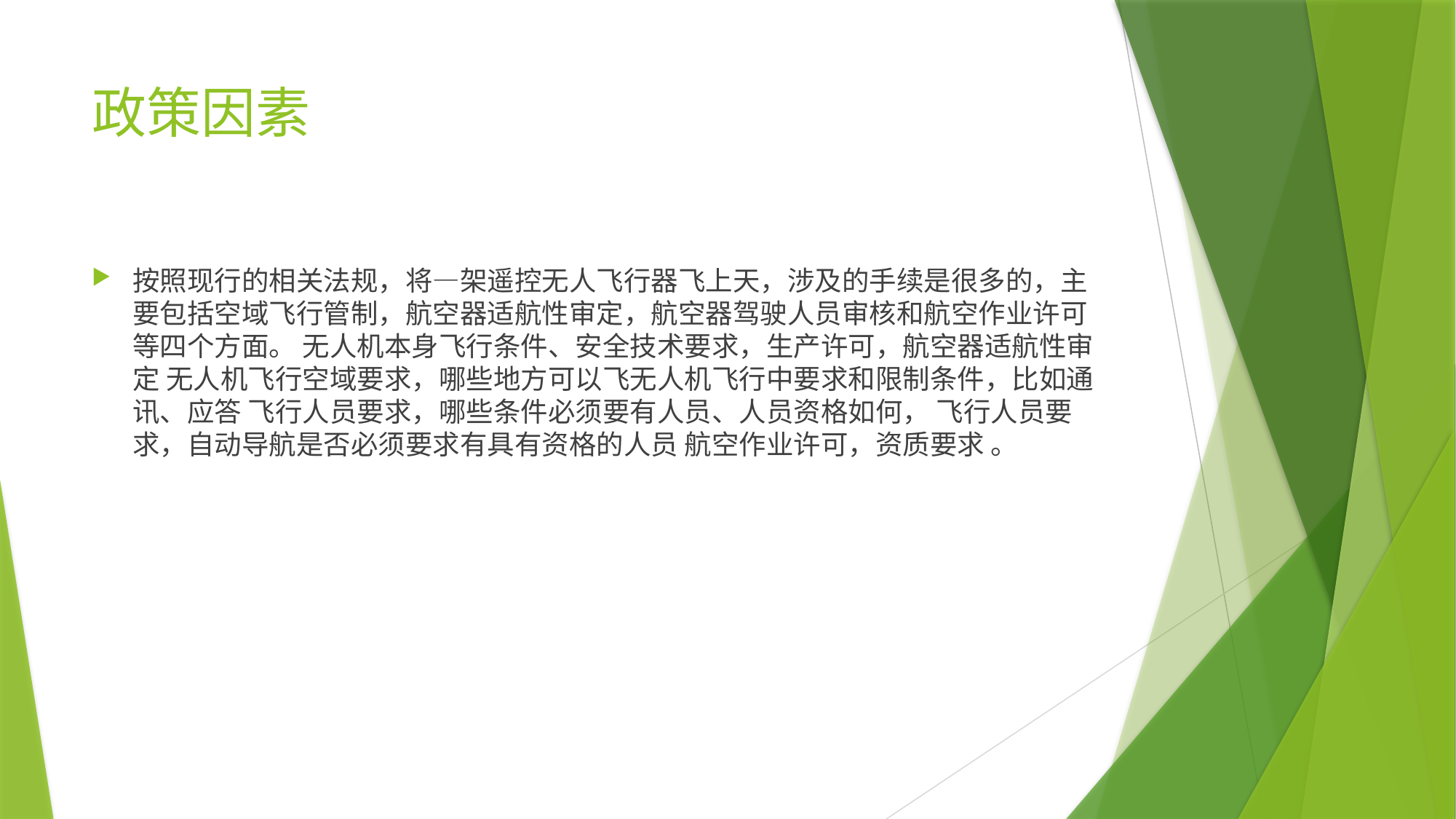

# 政策因素
按照现行的相关法规，将—架遥控无人飞行器飞上天，涉及的手续是很多的，主要包括空域飞行管制，航空器适航性审定，航空器驾驶人员审核和航空作业许可等四个方面。 无人机本身飞行条件、安全技术要求，生产许可，航空器适航性审定 无人机飞行空域要求，哪些地方可以飞无人机飞行中要求和限制条件，比如通讯、应答 飞行人员要求，哪些条件必须要有人员、人员资格如何， 飞行人员要求，自动导航是否必须要求有具有资格的人员 航空作业许可，资质要求 。